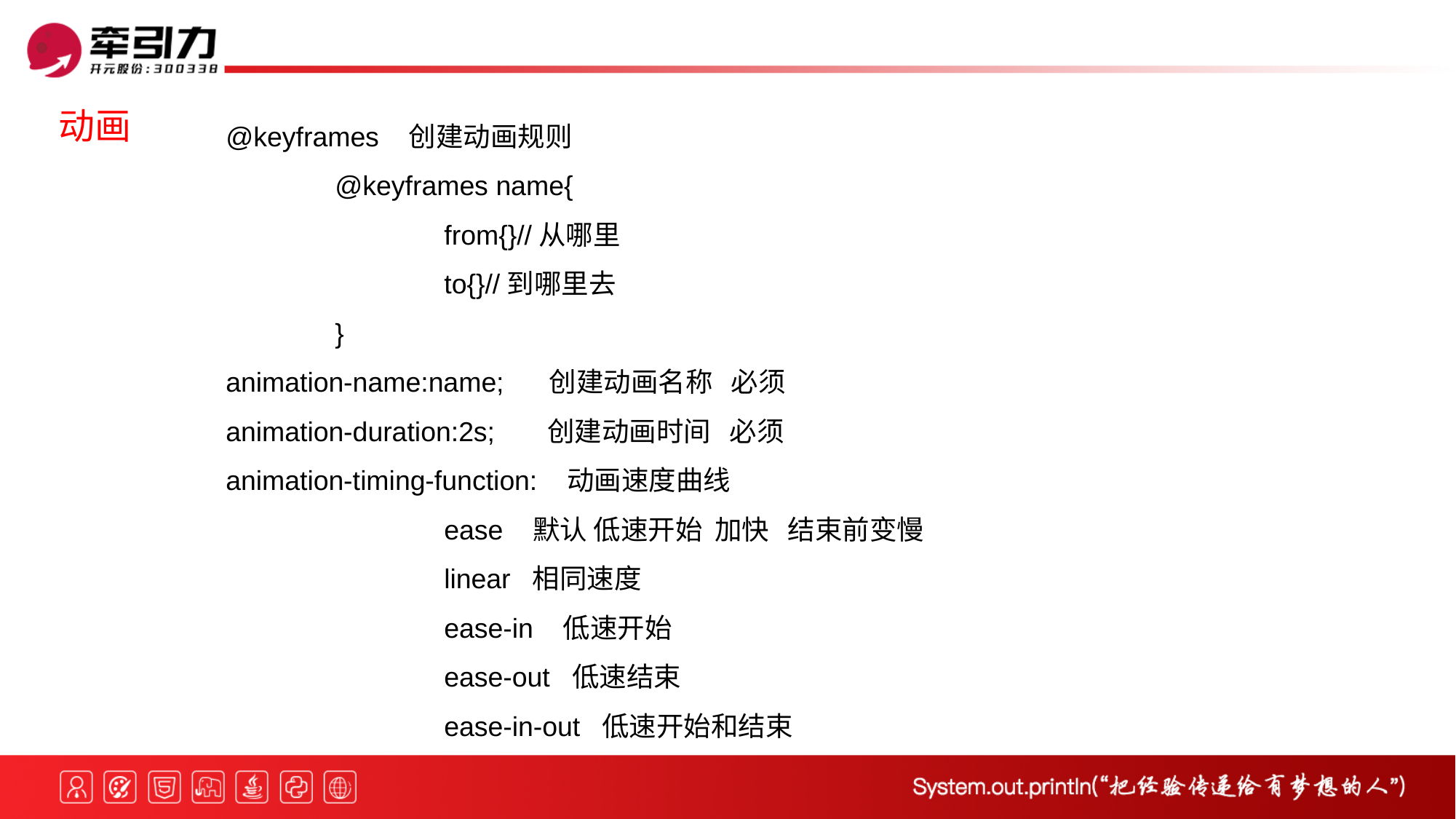

@keyframes   创建动画规则
	@keyframes name{
		from{}//从哪里
		to{}//到哪里去
	}
animation-name:name;     创建动画名称   必须
animation-duration:2s;      创建动画时间   必须
animation-timing-function:   动画速度曲线
		ease   默认 低速开始  加快   结束前变慢
		linear  相同速度
		ease-in   低速开始
		ease-out  低速结束
		ease-in-out  低速开始和结束

动画